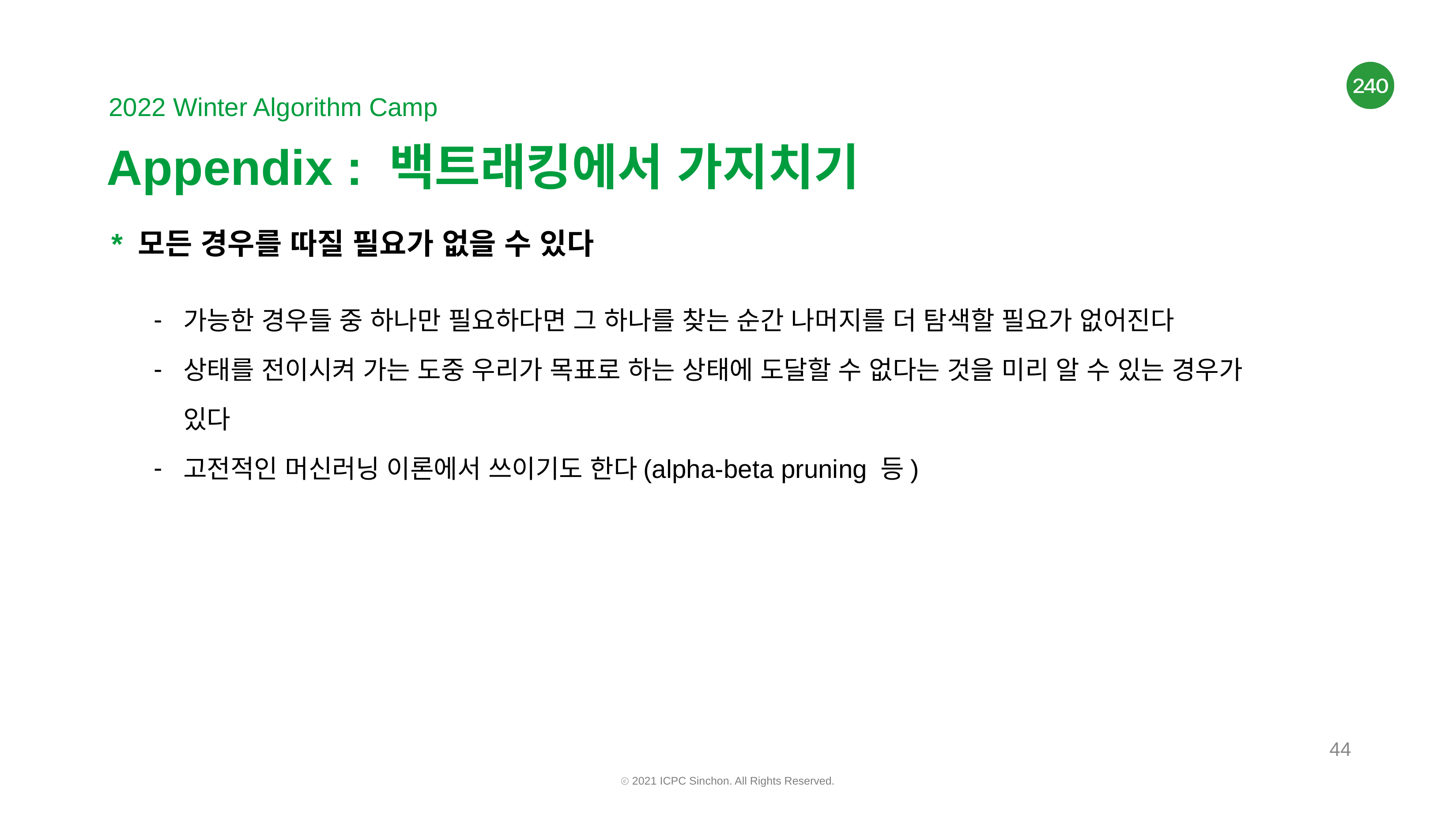

# Appendix : 백트래킹에서 가지치기
* 모든 경우를 따질 필요가 없을 수 있다
가능한 경우들 중 하나만 필요하다면 그 하나를 찾는 순간 나머지를 더 탐색할 필요가 없어진다
상태를 전이시켜 가는 도중 우리가 목표로 하는 상태에 도달할 수 없다는 것을 미리 알 수 있는 경우가 있다
고전적인 머신러닝 이론에서 쓰이기도 한다(alpha-beta pruning 등)
44
ⓒ 2021 ICPC Sinchon. All Rights Reserved.